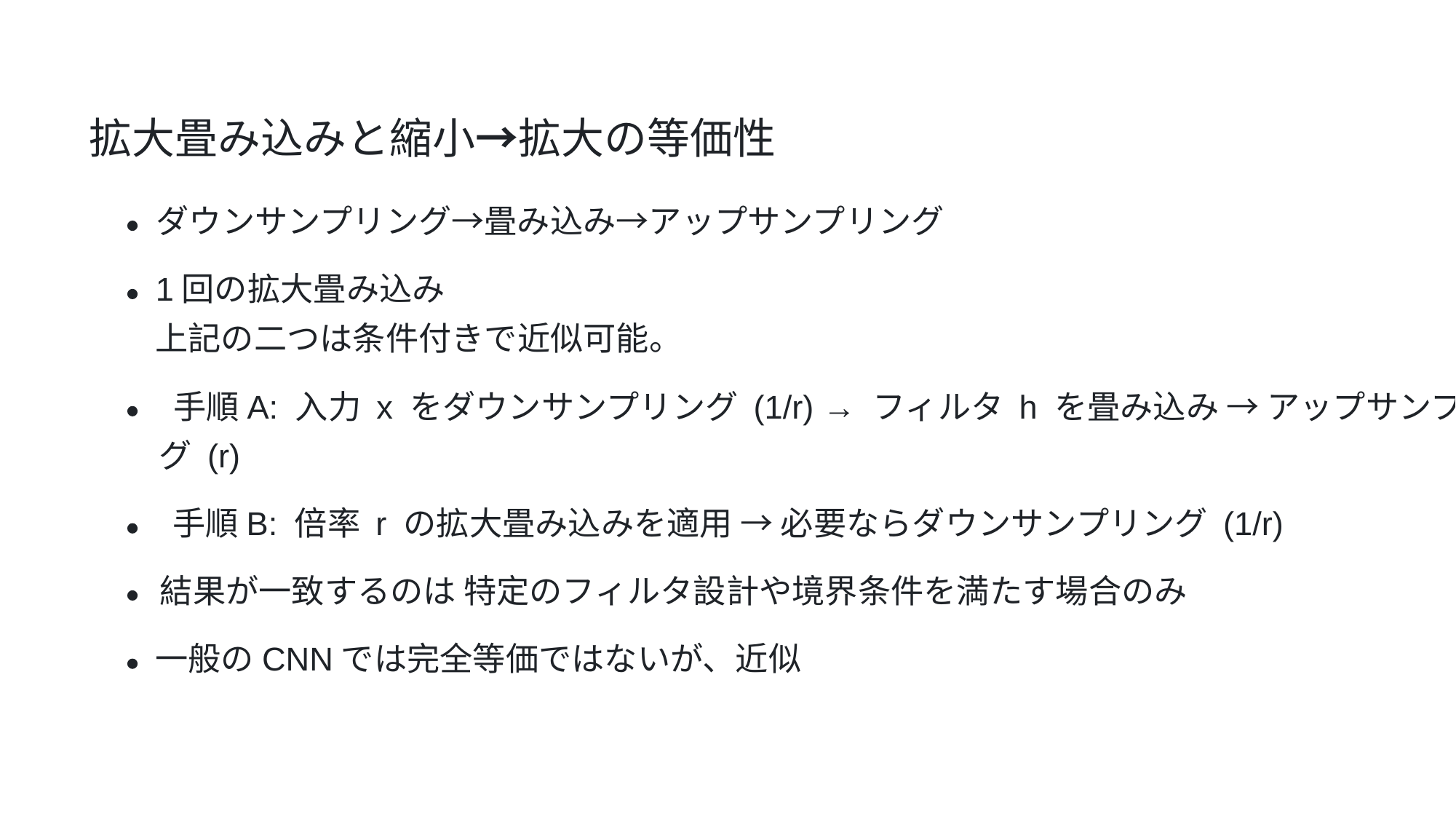

拡⼤畳み込みと縮⼩→拡⼤の等価性
ダウンサンプリング→畳み込み→アップサンプリング

1回の拡⼤畳み込み

上記の⼆つは条件付きで近似可能。
⼿順A: ⼊⼒ x をダウンサンプリング (1/r) → フィルタ h を畳み込み → アップサンプリン

グ (r)
⼿順B: 倍率 r の拡⼤畳み込みを適⽤ → 必要ならダウンサンプリング (1/r)

結果が⼀致するのは 特定のフィルタ設計や境界条件を満たす場合のみ

⼀般のCNNでは完全等価ではないが、近似

44